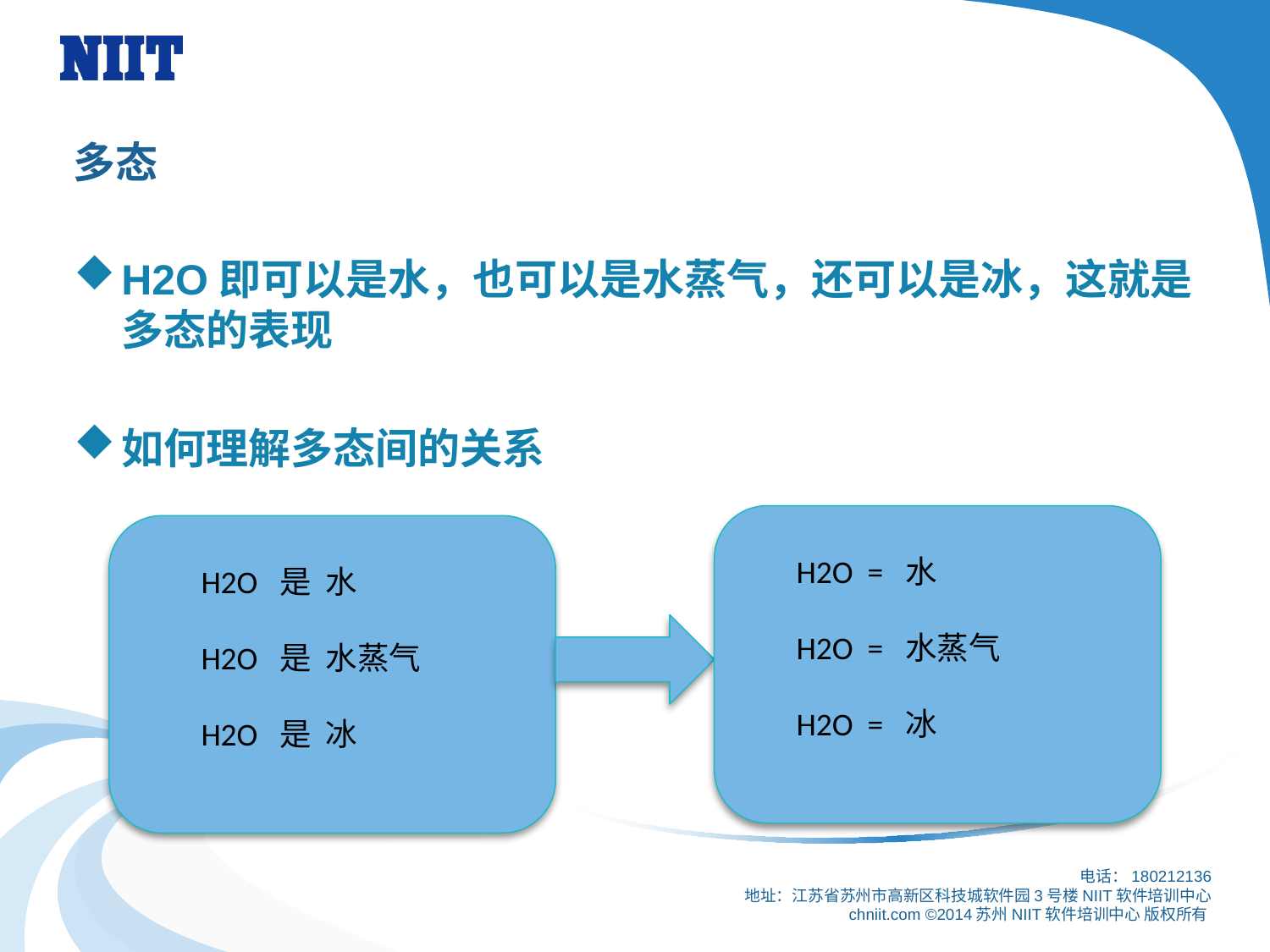

# 多态
H2O即可以是水，也可以是水蒸气，还可以是冰，这就是多态的表现

如何理解多态间的关系

H2O  =  水

H2O  =  水蒸气

H2O  =  冰
H2O  是  水

H2O  是  水蒸气

H2O  是  冰